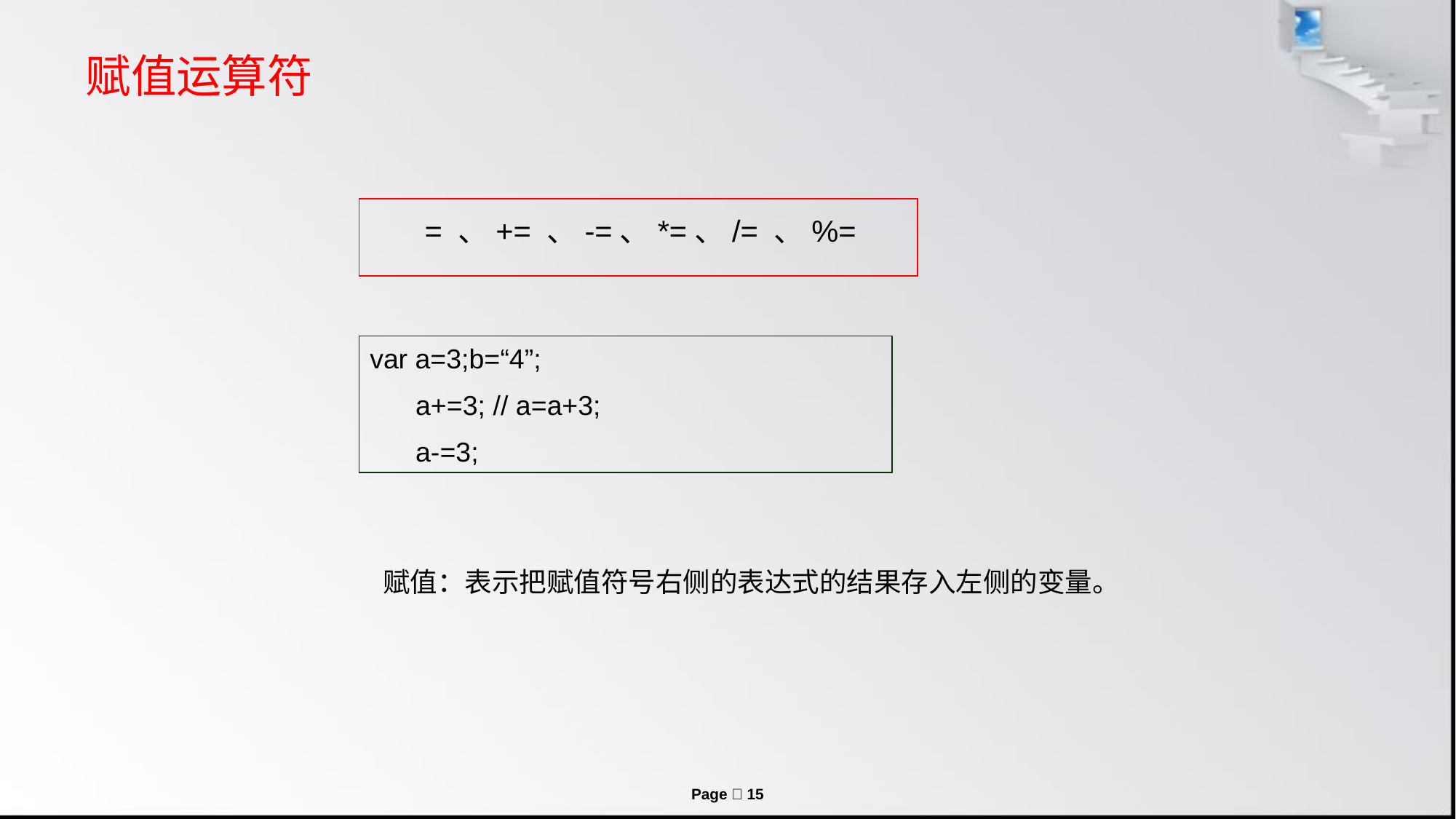

# 赋值运算符
= 、+= 、-=、*=、/= 、%=
var a=3;b=“4”;
      a+=3; // a=a+3;
      a-=3;
赋值：表示把赋值符号右侧的表达式的结果存入左侧的变量。